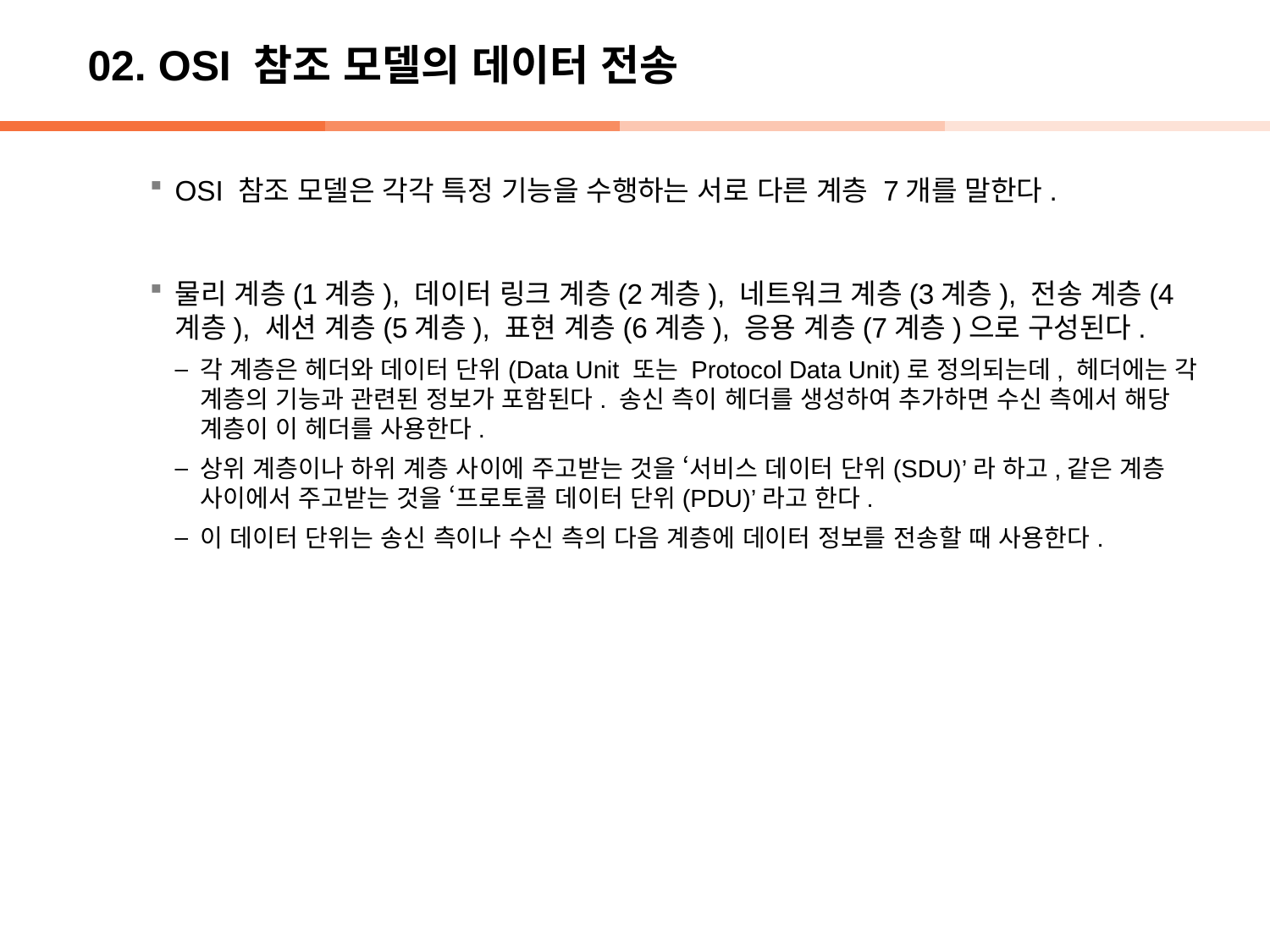

# 02. OSI 참조 모델의 데이터 전송
OSI 참조 모델은 각각 특정 기능을 수행하는 서로 다른 계층 7개를 말한다.

물리 계층(1계층), 데이터 링크 계층(2계층), 네트워크 계층(3계층), 전송 계층(4계층), 세션 계층(5계층), 표현 계층(6계층), 응용 계층(7계층)으로 구성된다.
각 계층은 헤더와 데이터 단위(Data Unit 또는 Protocol Data Unit)로 정의되는데, 헤더에는 각 계층의 기능과 관련된 정보가 포함된다. 송신 측이 헤더를 생성하여 추가하면 수신 측에서 해당 계층이 이 헤더를 사용한다.
상위 계층이나 하위 계층 사이에 주고받는 것을 ‘서비스 데이터 단위(SDU)’라 하고,같은 계층 사이에서 주고받는 것을 ‘프로토콜 데이터 단위(PDU)’라고 한다.
이 데이터 단위는 송신 측이나 수신 측의 다음 계층에 데이터 정보를 전송할 때 사용한다.